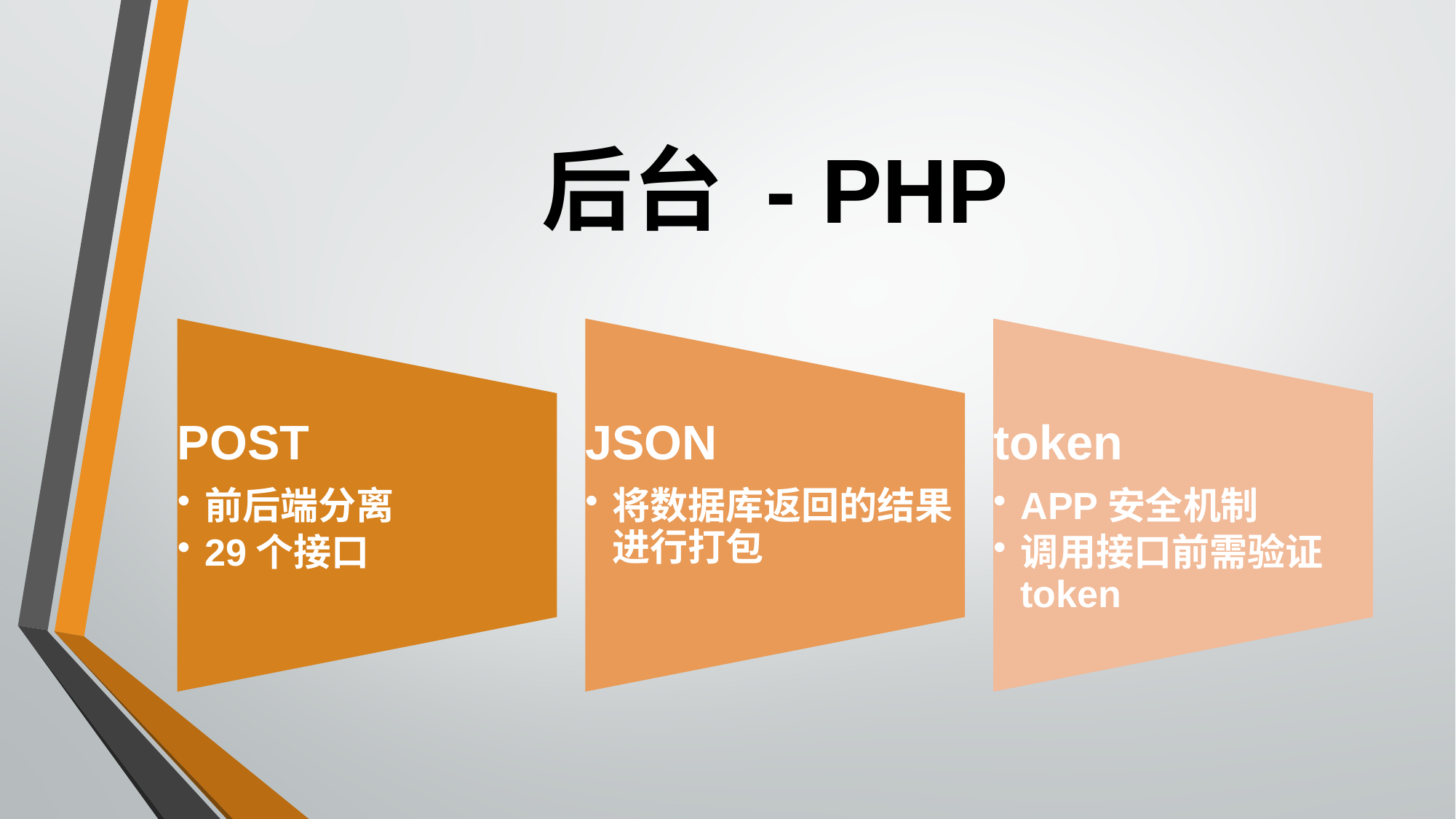

# 后台 - PHP
POST
前后端分离
29个接口
JSON
将数据库返回的结果进行打包
token
APP安全机制
调用接口前需验证token